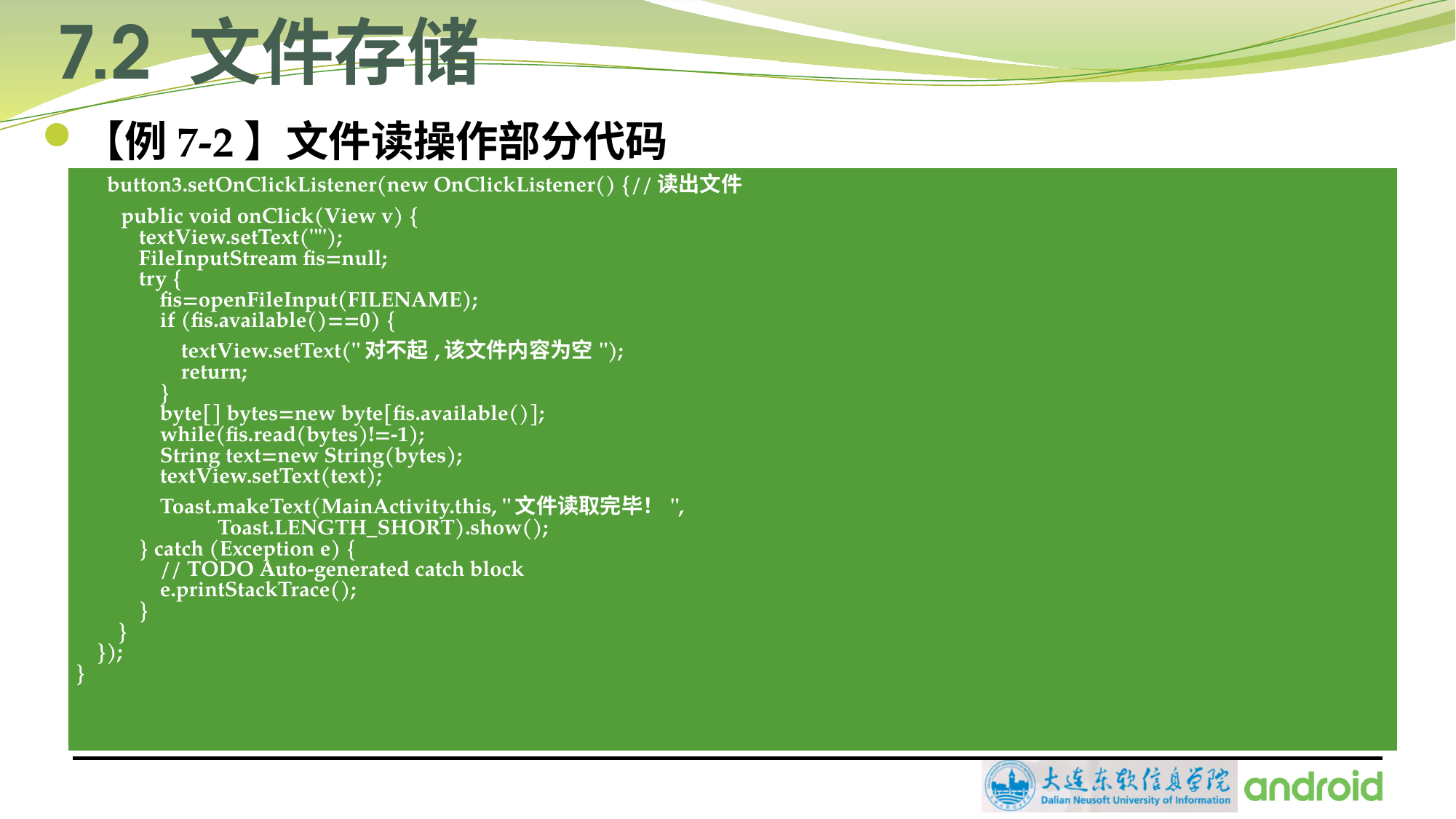

# 7.2 文件存储
【例7-2】文件读操作部分代码

| button3.setOnClickListener(new OnClickListener() {//读出文件 public void onClick(View v) { textView.setText(""); FileInputStream fis=null; try { fis=openFileInput(FILENAME); if (fis.available()==0) { textView.setText("对不起,该文件内容为空"); return; } byte[] bytes=new byte[fis.available()]; while(fis.read(bytes)!=-1); String text=new String(bytes); textView.setText(text); Toast.makeText(MainActivity.this, "文件读取完毕！", Toast.LENGTH\_SHORT).show(); } catch (Exception e) { // TODO Auto-generated catch block e.printStackTrace(); } } }); } |
| --- |